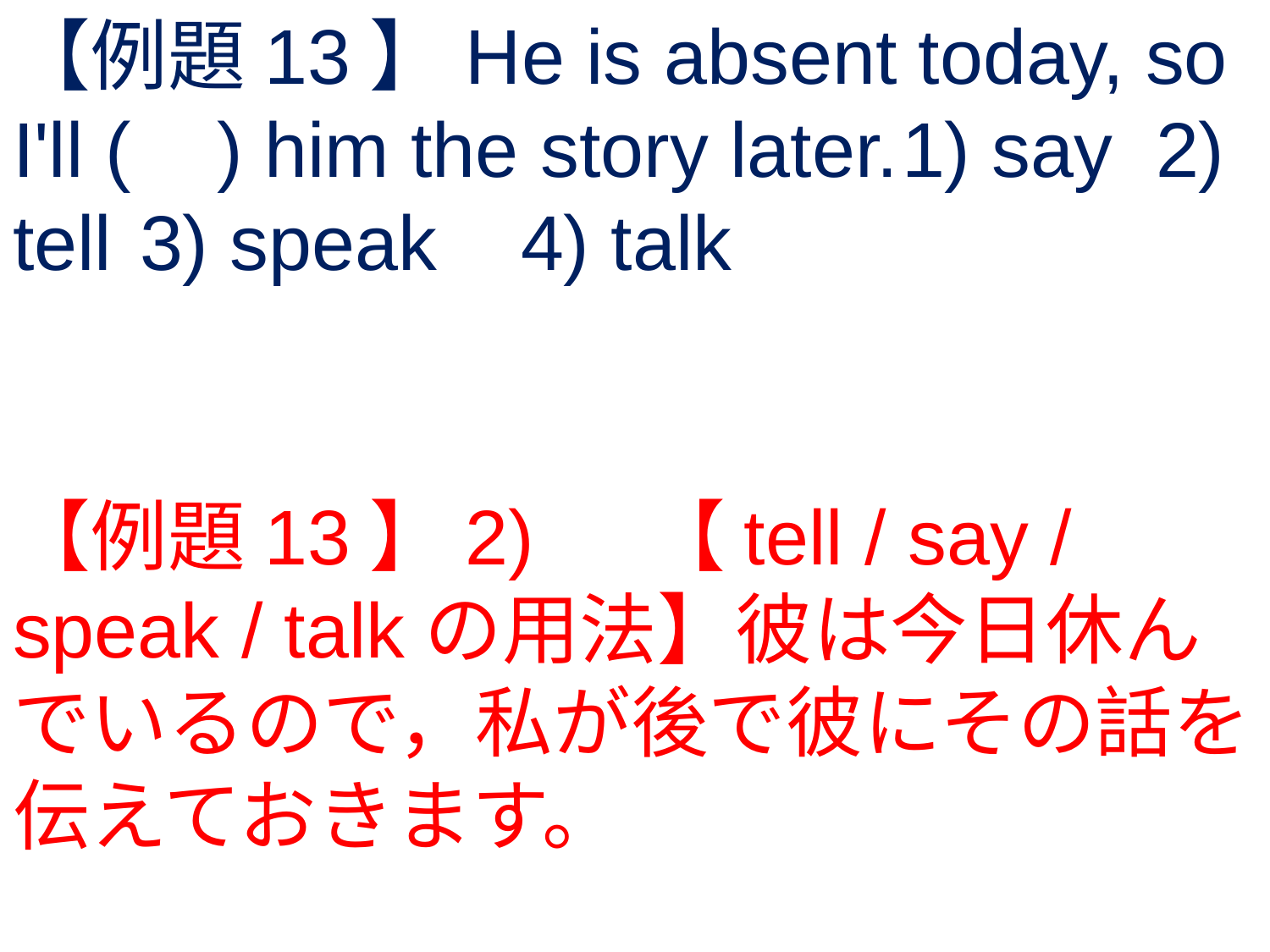

# 【例題13】He is absent today, so I'll (    ) him the story later.	1) say	2) tell	3) speak	4) talk
【例題13】2) 	【tell / say / speak / talkの用法】彼は今日休んでいるので，私が後で彼にその話を伝えておきます。